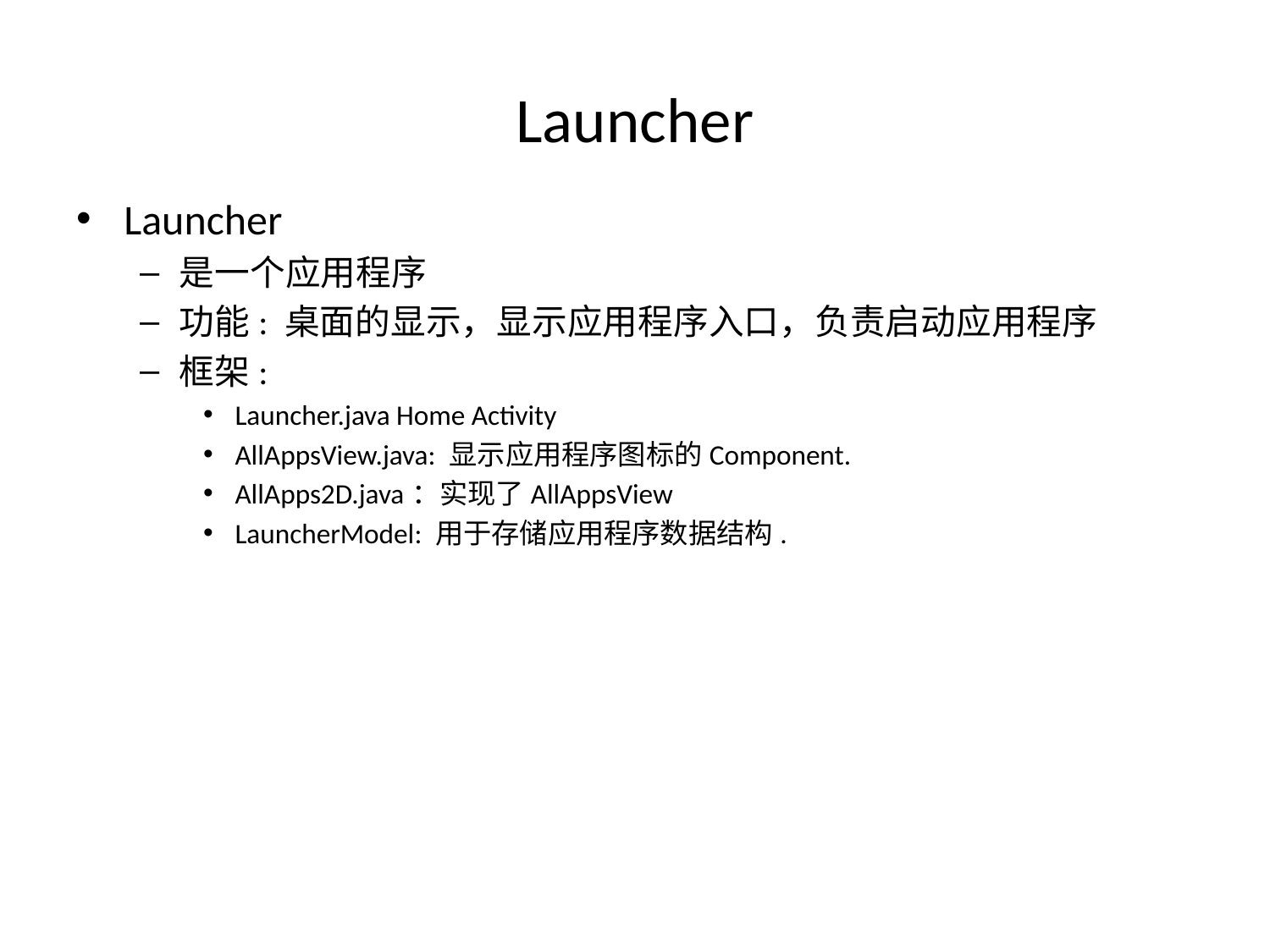

# Launcher
Launcher
是一个应用程序
功能: 桌面的显示，显示应用程序入口，负责启动应用程序
框架:
Launcher.java Home Activity
AllAppsView.java: 显示应用程序图标的Component.
AllApps2D.java：实现了AllAppsView
LauncherModel: 用于存储应用程序数据结构.